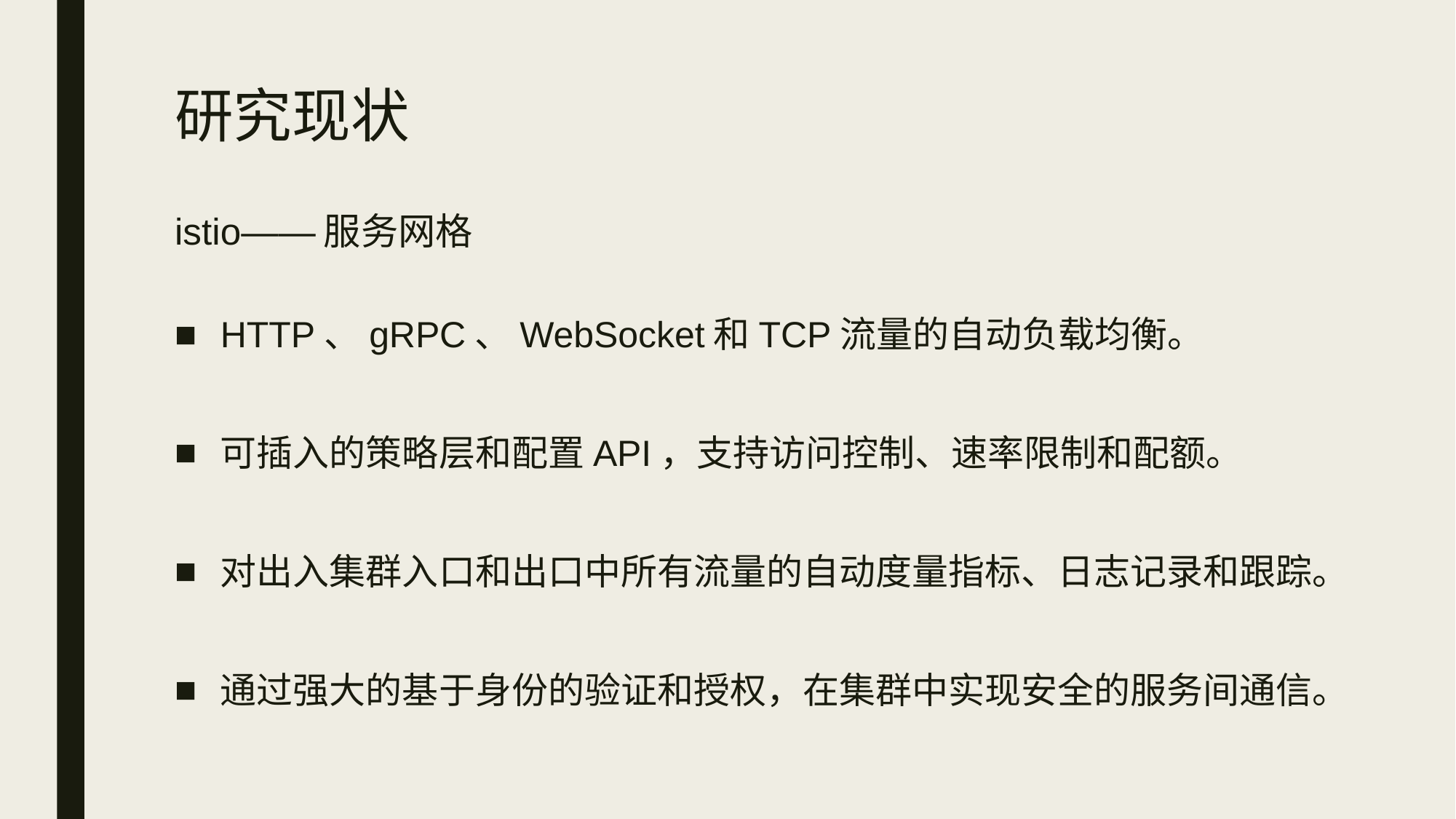

# 研究现状 istio——服务网格
HTTP、gRPC、WebSocket和TCP流量的自动负载均衡。

可插入的策略层和配置API，支持访问控制、速率限制和配额。

对出入集群入口和出口中所有流量的自动度量指标、日志记录和跟踪。

通过强大的基于身份的验证和授权，在集群中实现安全的服务间通信。